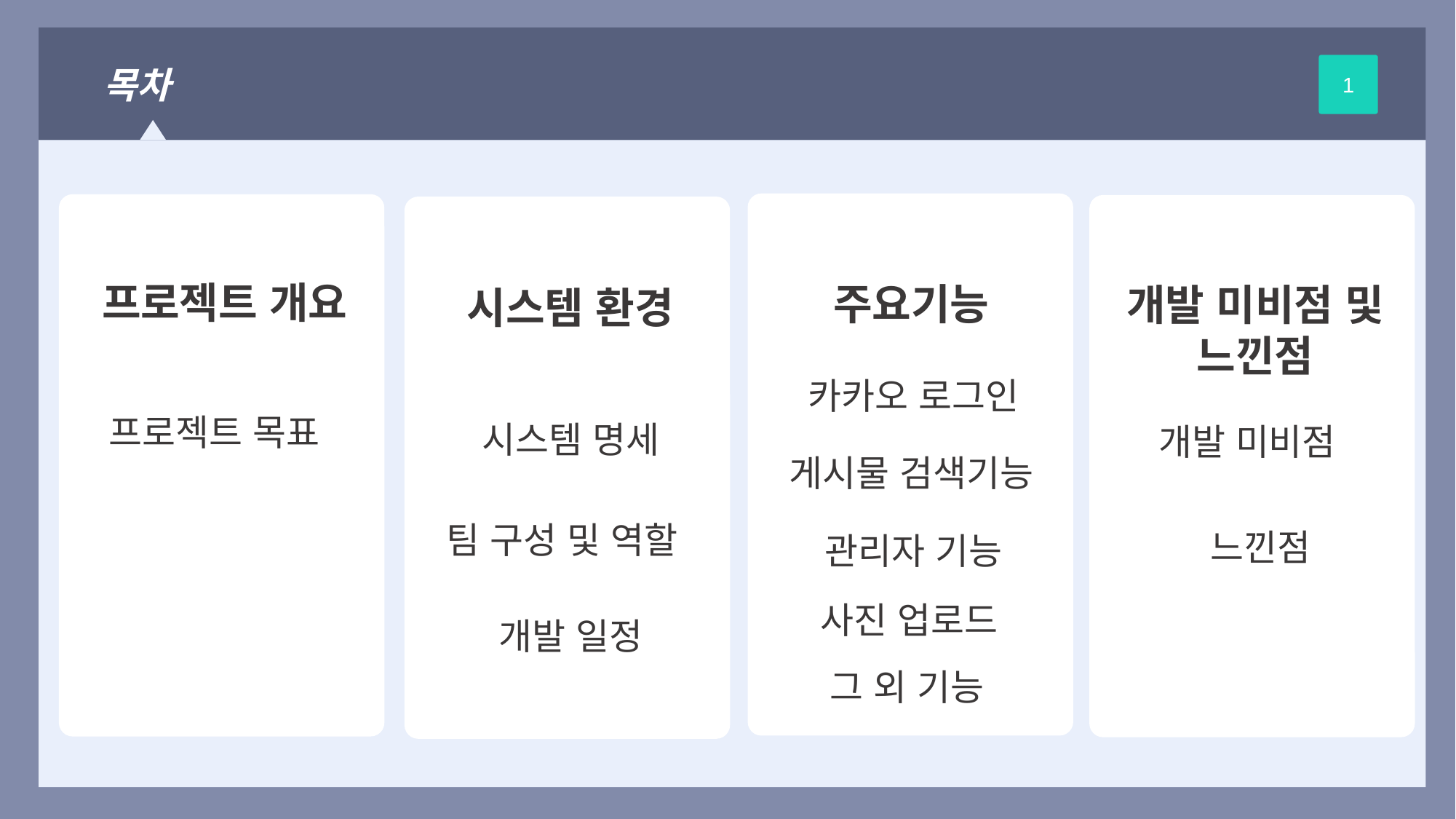

목차
1

프로젝트 개요
주요기능
개발 미비점 및 느낀점
시스템 환경

카카오 로그인
프로젝트 목표
시스템 명세

개발 미비점
게시물 검색기능
팀 구성 및 역할
느낀점
관리자 기능
사진 업로드
개발 일정
그 외 기능